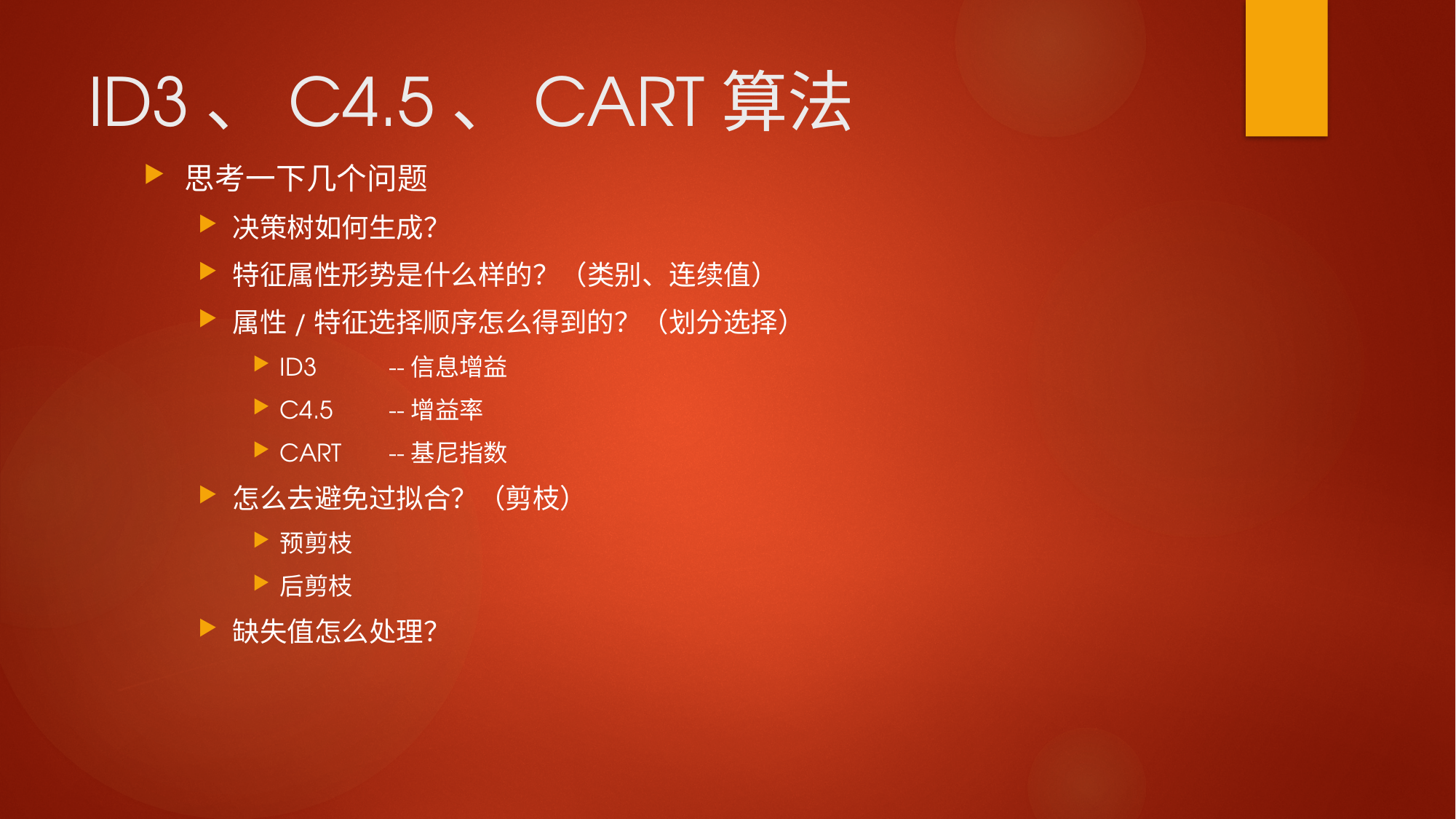

# ID3、C4.5、CART算法
思考一下几个问题
决策树如何生成？
特征属性形势是什么样的？（类别、连续值）
属性/特征选择顺序怎么得到的？（划分选择）
ID3	--信息增益
C4.5	--增益率
CART	--基尼指数
怎么去避免过拟合？（剪枝）
预剪枝
后剪枝
缺失值怎么处理？